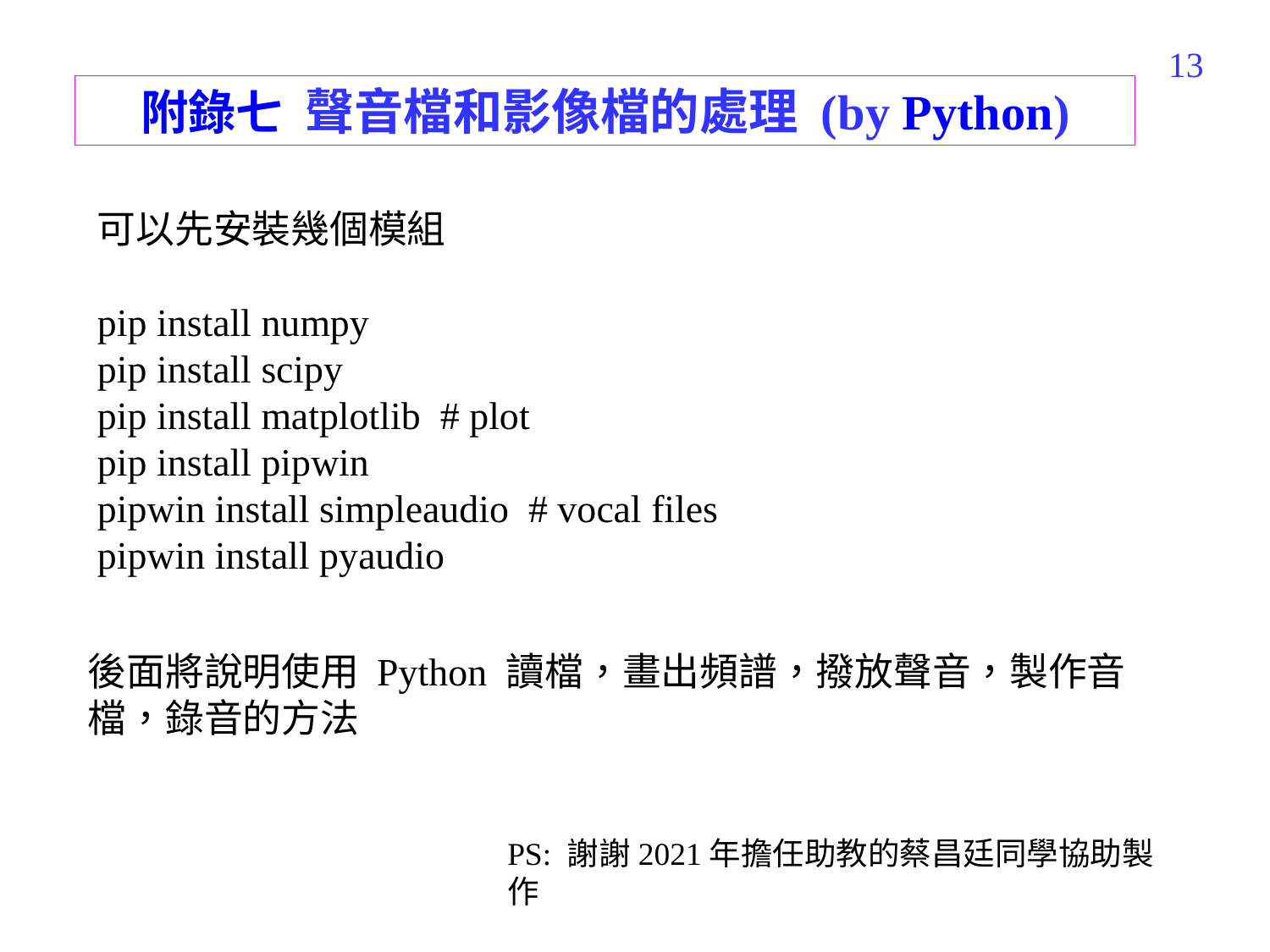

13
附錄七  聲音檔和影像檔的處理 (by Python)
可以先安裝幾個模組

pip install numpy
pip install scipy
pip install matplotlib  # plot
pip install pipwin
pipwin install simpleaudio  # vocal files
pipwin install pyaudio
後面將說明使用 Python 讀檔，畫出頻譜，撥放聲音，製作音檔，錄音的方法
PS: 謝謝2021年擔任助教的蔡昌廷同學協助製作